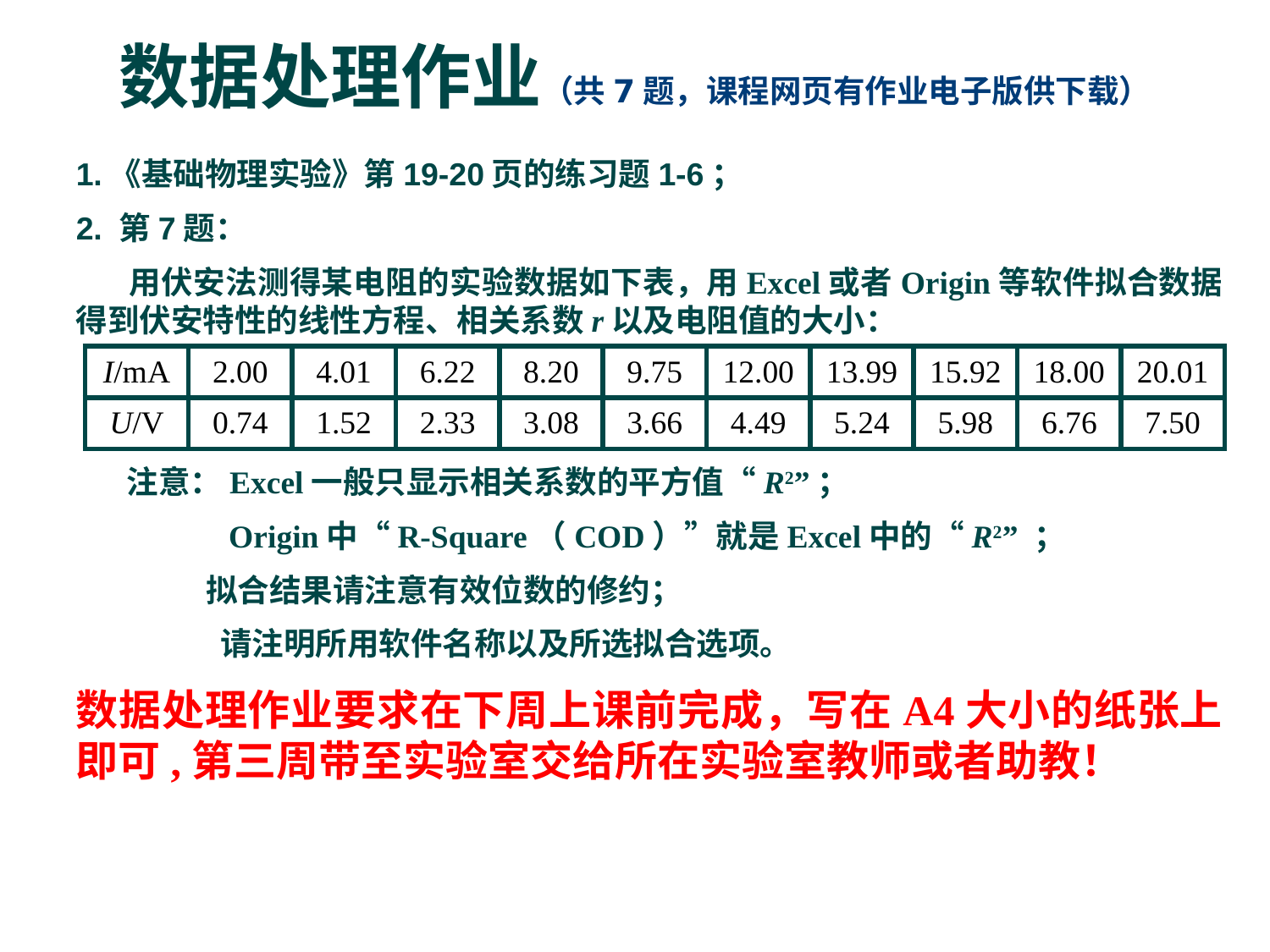

数据处理作业（共7题，课程网页有作业电子版供下载）
1.《基础物理实验》第19-20页的练习题1-6；
2. 第7题：
      用伏安法测得某电阻的实验数据如下表，用Excel或者Origin等软件拟合数据得到伏安特性的线性方程、相关系数r以及电阻值的大小：

      注意：Excel一般只显示相关系数的平方值“R2”；
                   Origin中“R-Square（COD）”就是Excel中的“R2” ；
                 拟合结果请注意有效位数的修约；
                   请注明所用软件名称以及所选拟合选项。
数据处理作业要求在下周上课前完成，写在A4大小的纸张上即可,第三周带至实验室交给所在实验室教师或者助教！

| I/mA | 2.00 | 4.01 | 6.22 | 8.20 | 9.75 | 12.00 | 13.99 | 15.92 | 18.00 | 20.01 |
| --- | --- | --- | --- | --- | --- | --- | --- | --- | --- | --- |
| U/V | 0.74 | 1.52 | 2.33 | 3.08 | 3.66 | 4.49 | 5.24 | 5.98 | 6.76 | 7.50 |